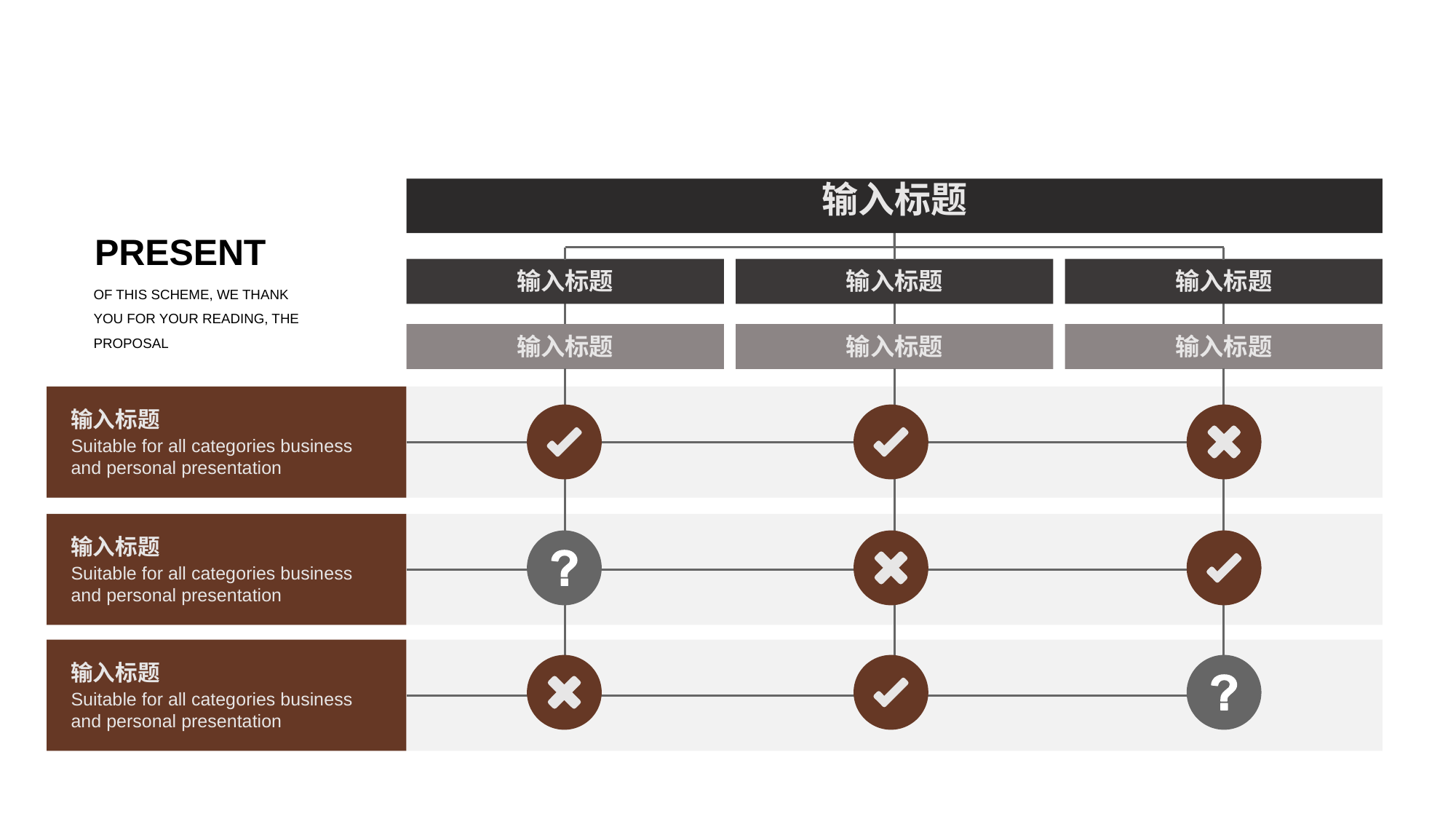

输入标题

PRESENT
OF THIS SCHEME, WE THANK YOU FOR YOUR READING, THE PROPOSAL

输入标题
输入标题
输入标题

输入标题
输入标题
输入标题

输入标题

Suitable for all categories business and personal presentation

输入标题

Suitable for all categories business and personal presentation

输入标题

Suitable for all categories business and personal presentation